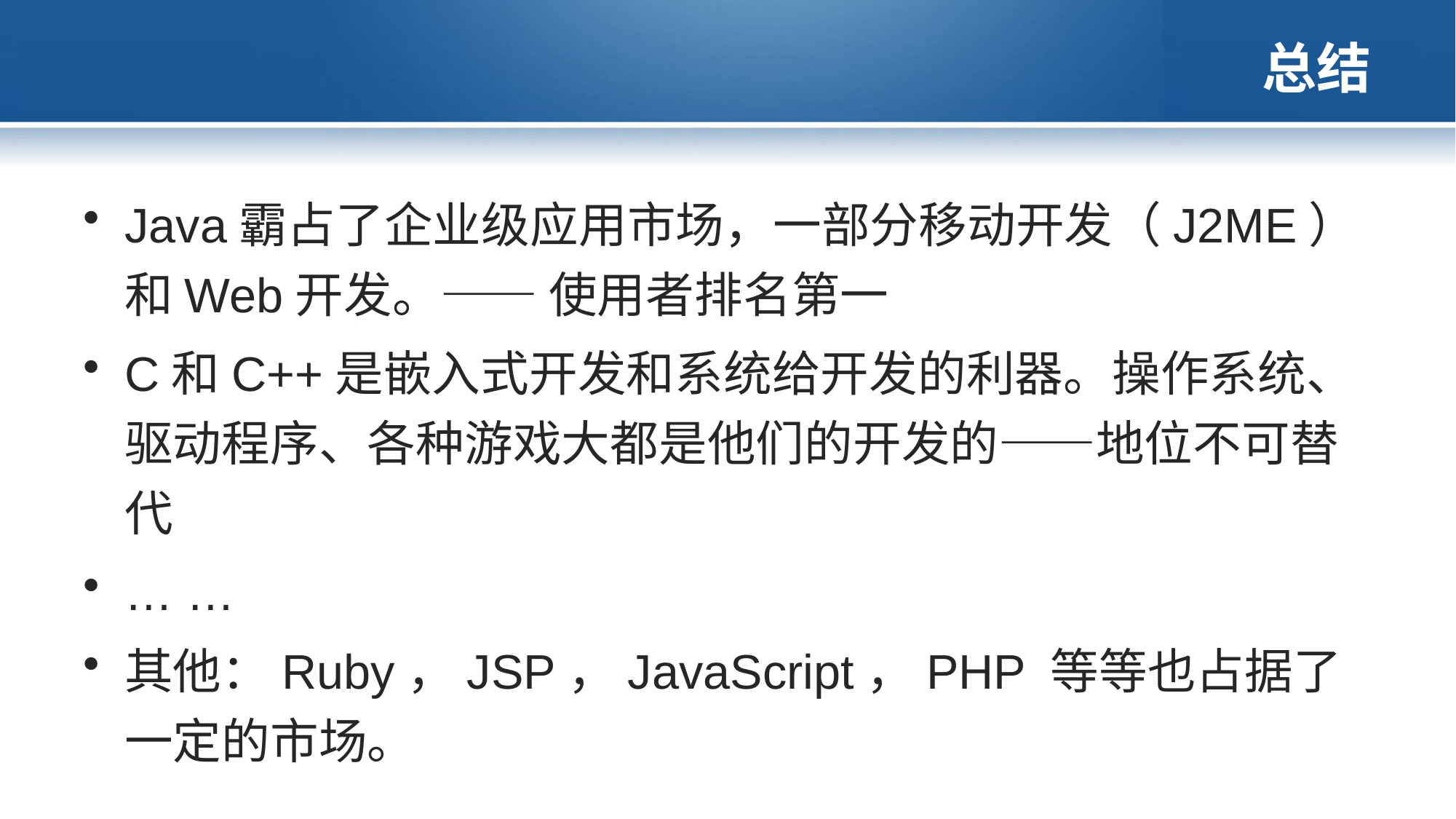

# 总结
Java霸占了企业级应用市场，一部分移动开发（J2ME）和Web开发。—— 使用者排名第一
C和C++是嵌入式开发和系统给开发的利器。操作系统、驱动程序、各种游戏大都是他们的开发的——地位不可替代
… …
其他：Ruby，JSP，JavaScript，PHP 等等也占据了一定的市场。